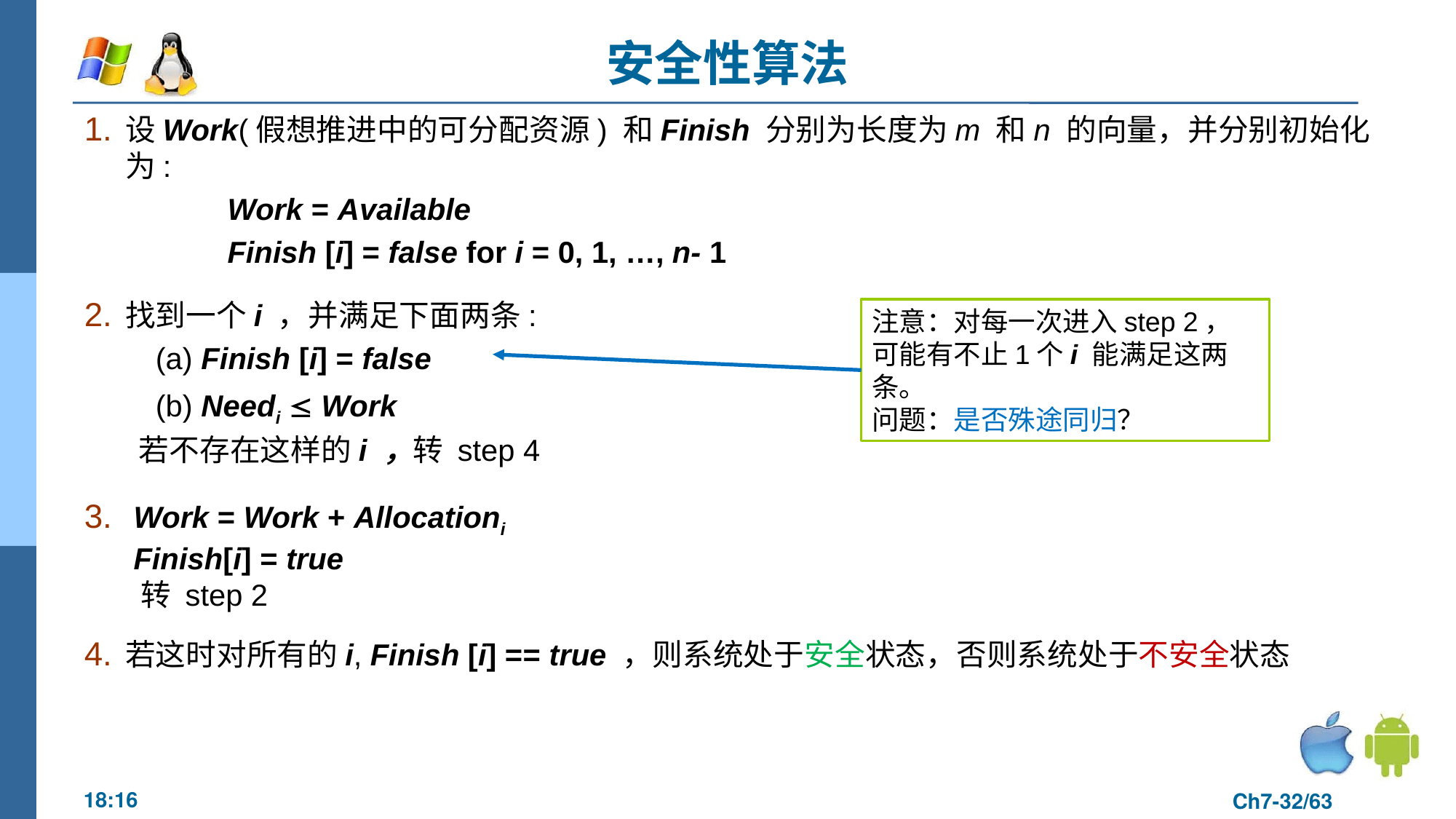

# 安全性算法
设Work(假想推进中的可分配资源) 和Finish 分别为长度为m 和n 的向量，并分别初始化为:
Work = Available
Finish [i] = false for i = 0, 1, …, n- 1

找到一个i ，并满足下面两条:
  (a) Finish [i] = false
  (b) Needi ≤ Work
若不存在这样的i ，转 step 4

 Work = Work + Allocationi
 Finish[i] = true
 转 step 2

若这时对所有的i, Finish [i] == true ，则系统处于安全状态，否则系统处于不安全状态
注意：对每一次进入step 2，可能有不止1个i 能满足这两条。
问题：是否殊途同归？